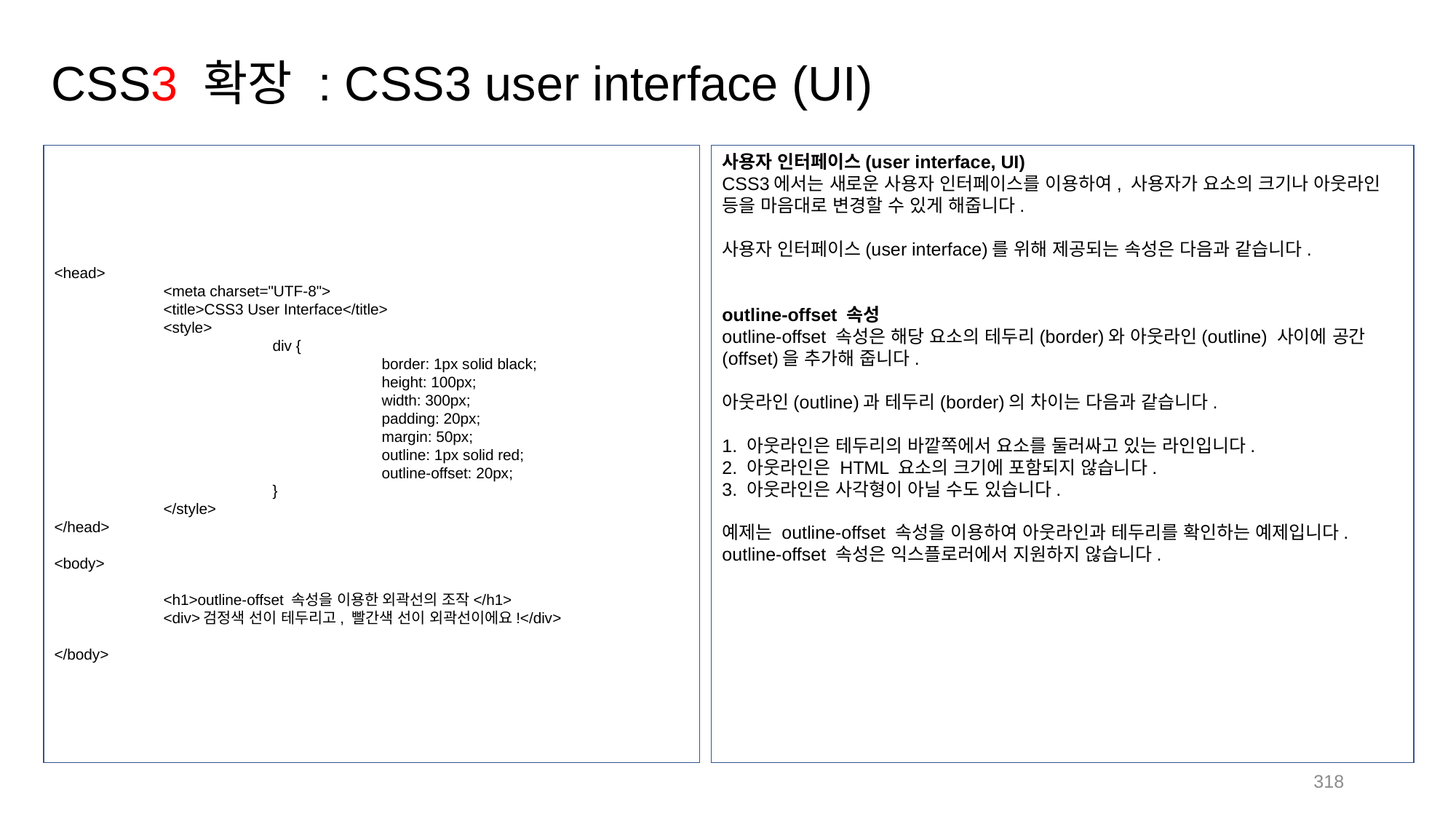

# CSS3 확장 : CSS3 user interface (UI)

<head>
	<meta charset="UTF-8">
	<title>CSS3 User Interface</title>
	<style>
		div {
			border: 1px solid black;
			height: 100px;
			width: 300px;
			padding: 20px;
			margin: 50px;
			outline: 1px solid red;
			outline-offset: 20px;
		}
	</style>
</head>

<body>

	<h1>outline-offset 속성을 이용한 외곽선의 조작</h1>
	<div>검정색 선이 테두리고, 빨간색 선이 외곽선이에요!</div>

</body>
사용자 인터페이스(user interface, UI)
CSS3에서는 새로운 사용자 인터페이스를 이용하여, 사용자가 요소의 크기나 아웃라인 등을 마음대로 변경할 수 있게 해줍니다.

사용자 인터페이스(user interface)를 위해 제공되는 속성은 다음과 같습니다.

outline-offset 속성
outline-offset 속성은 해당 요소의 테두리(border)와 아웃라인(outline) 사이에 공간(offset)을 추가해 줍니다.

아웃라인(outline)과 테두리(border)의 차이는 다음과 같습니다.

1. 아웃라인은 테두리의 바깥쪽에서 요소를 둘러싸고 있는 라인입니다.
2. 아웃라인은 HTML 요소의 크기에 포함되지 않습니다.
3. 아웃라인은 사각형이 아닐 수도 있습니다.

예제는 outline-offset 속성을 이용하여 아웃라인과 테두리를 확인하는 예제입니다.
outline-offset 속성은 익스플로러에서 지원하지 않습니다.

318